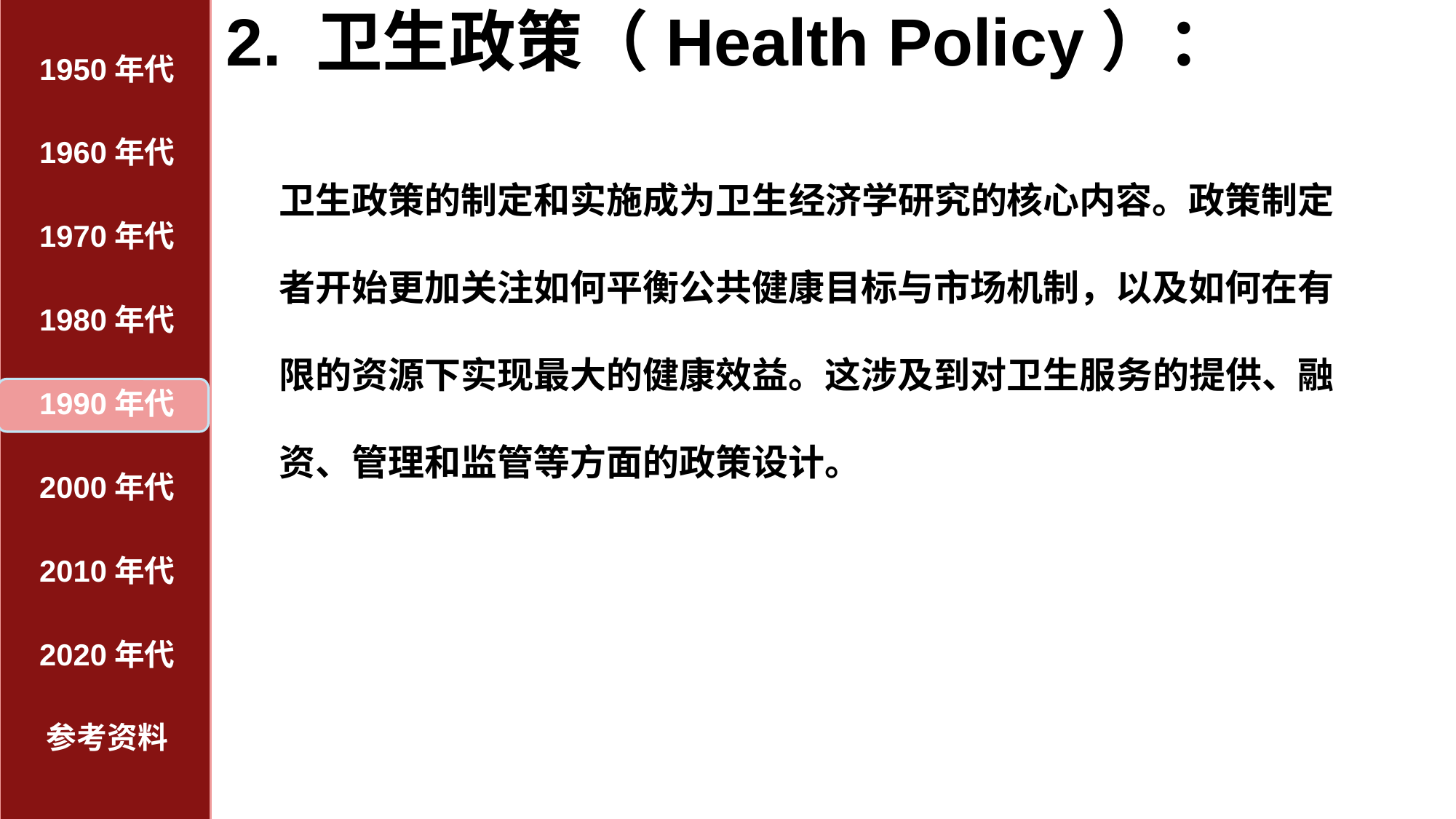

# 2. 卫生政策（Health Policy）：

1950年代
1960年代
卫生政策的制定和实施成为卫生经济学研究的核心内容。政策制定者开始更加关注如何平衡公共健康目标与市场机制，以及如何在有限的资源下实现最大的健康效益。这涉及到对卫生服务的提供、融资、管理和监管等方面的政策设计。
1970年代
1980年代

1990年代

2000年代
2010年代
2020年代
参考资料